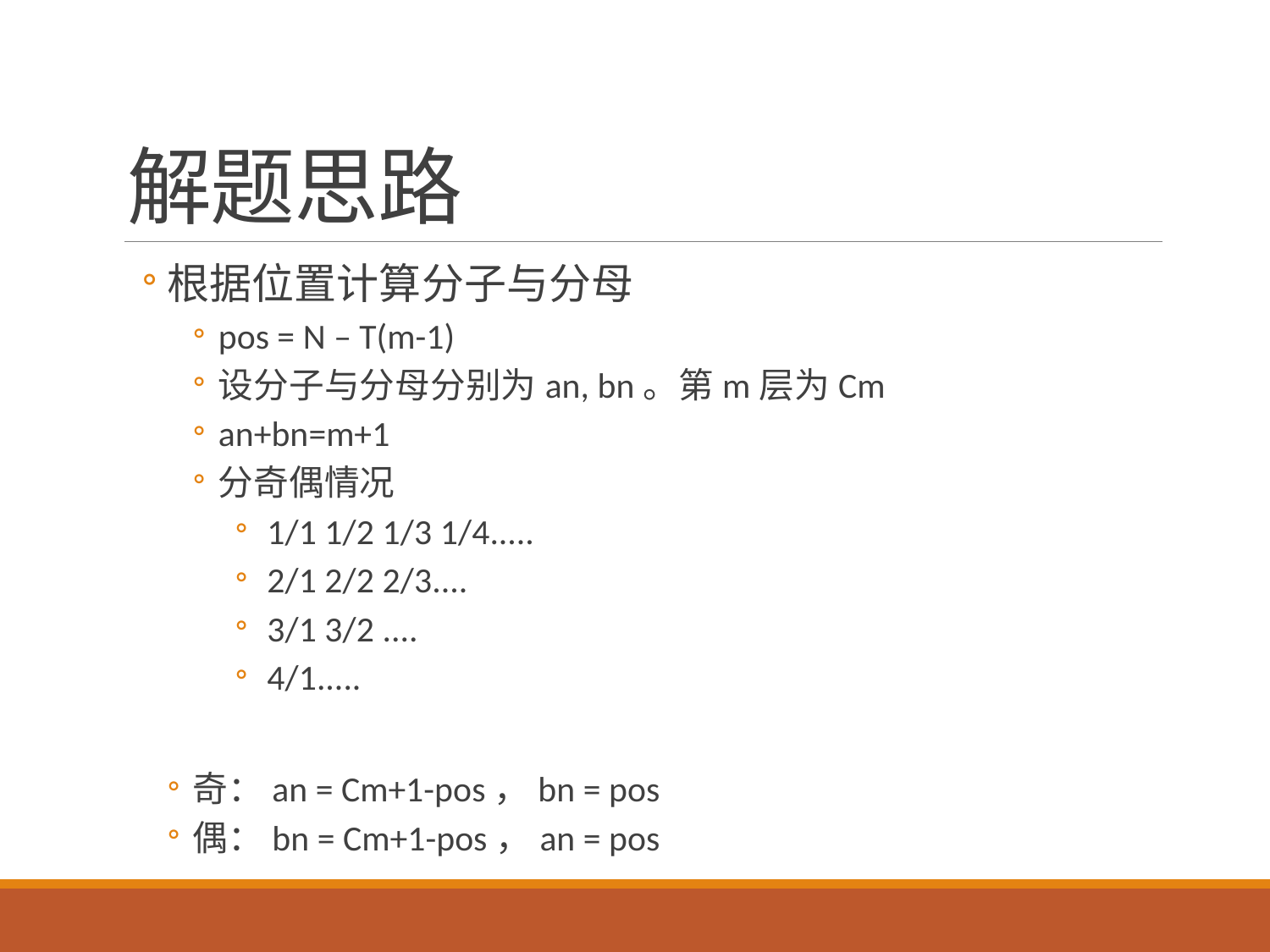

# 解题思路
根据位置计算分子与分母
pos = N – T(m-1)
设分子与分母分别为an, bn。第m层为Cm
an+bn=m+1
分奇偶情况
1/1 1/2 1/3 1/4.....
2/1 2/2 2/3....
3/1 3/2 ....
4/1.....

奇：an = Cm+1-pos，bn = pos
偶：bn = Cm+1-pos，an = pos